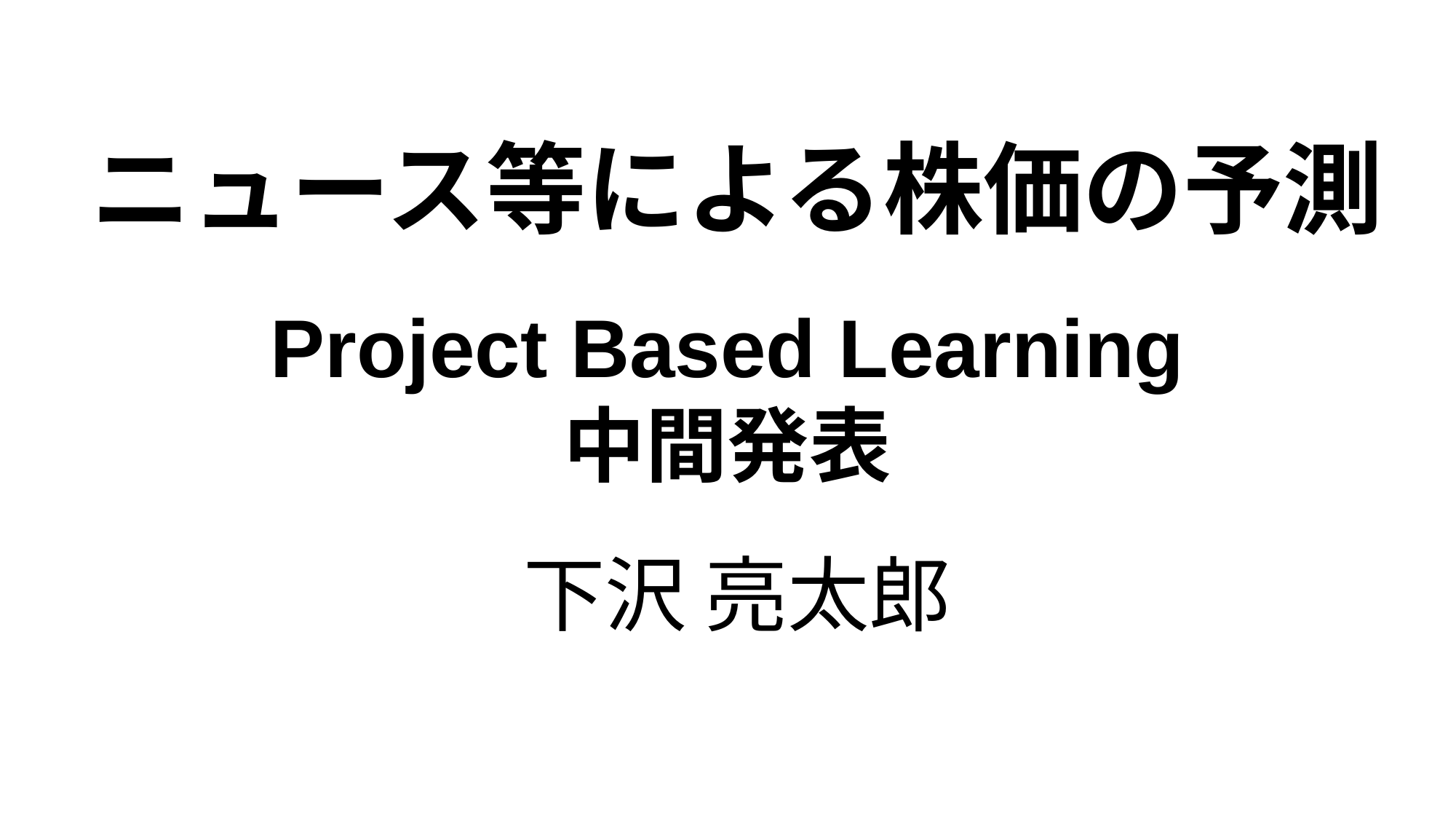

ニュース等による株価の予測
Project Based Learning
中間発表
下沢 亮太郎